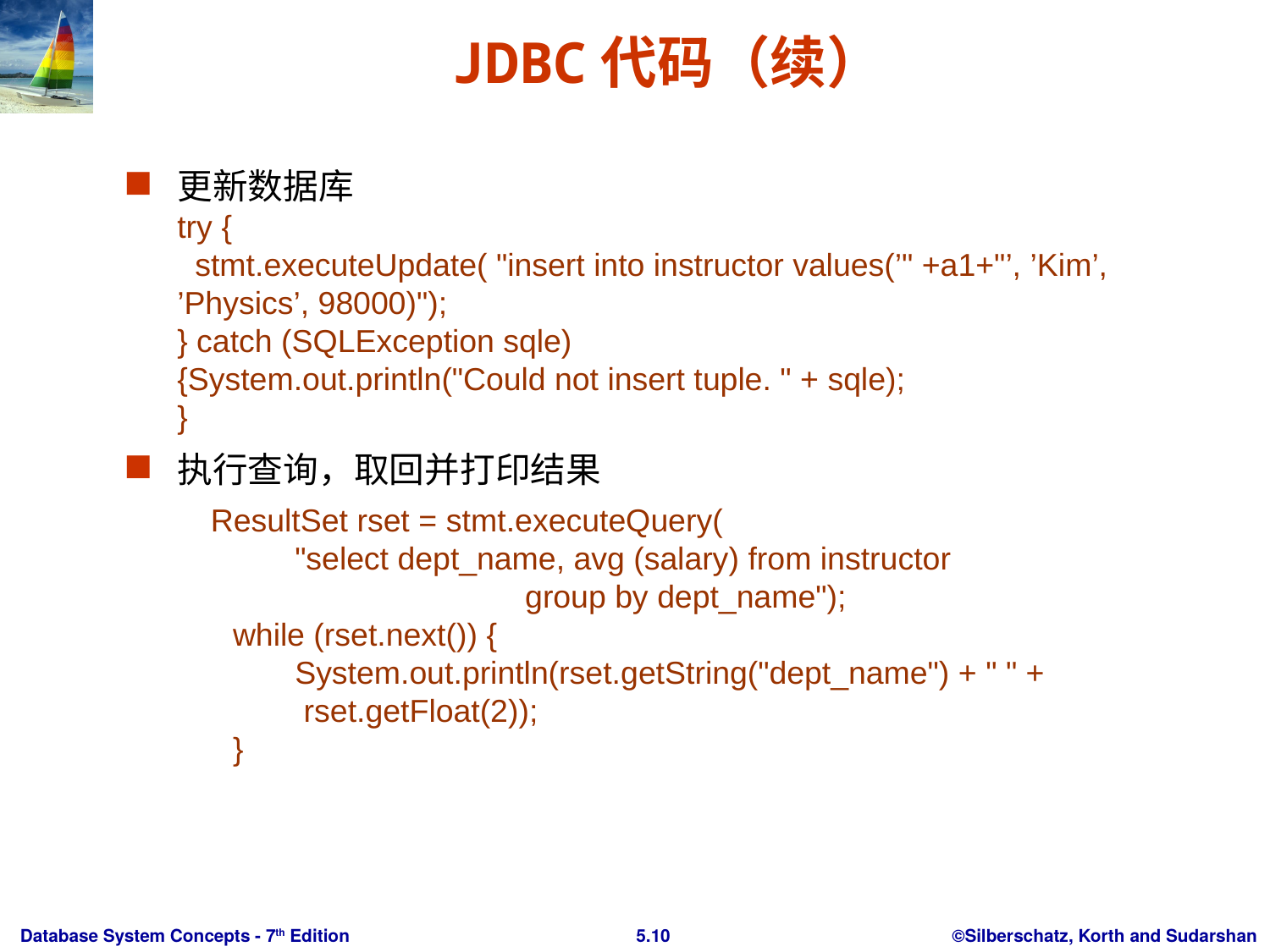

# JDBC代码（续）
更新数据库
try {
  stmt.executeUpdate( "insert into instructor values(’" +a1+"’, ’Kim’, ’Physics’, 98000)");
} catch (SQLException sqle)
{System.out.println("Could not insert tuple. " + sqle);
}
执行查询，取回并打印结果
  ResultSet rset = stmt.executeQuery(
       "select dept_name, avg (salary) from instructor
                                 group by dept_name");
while (rset.next()) {
       System.out.println(rset.getString("dept_name") + " " +
        rset.getFloat(2));
}